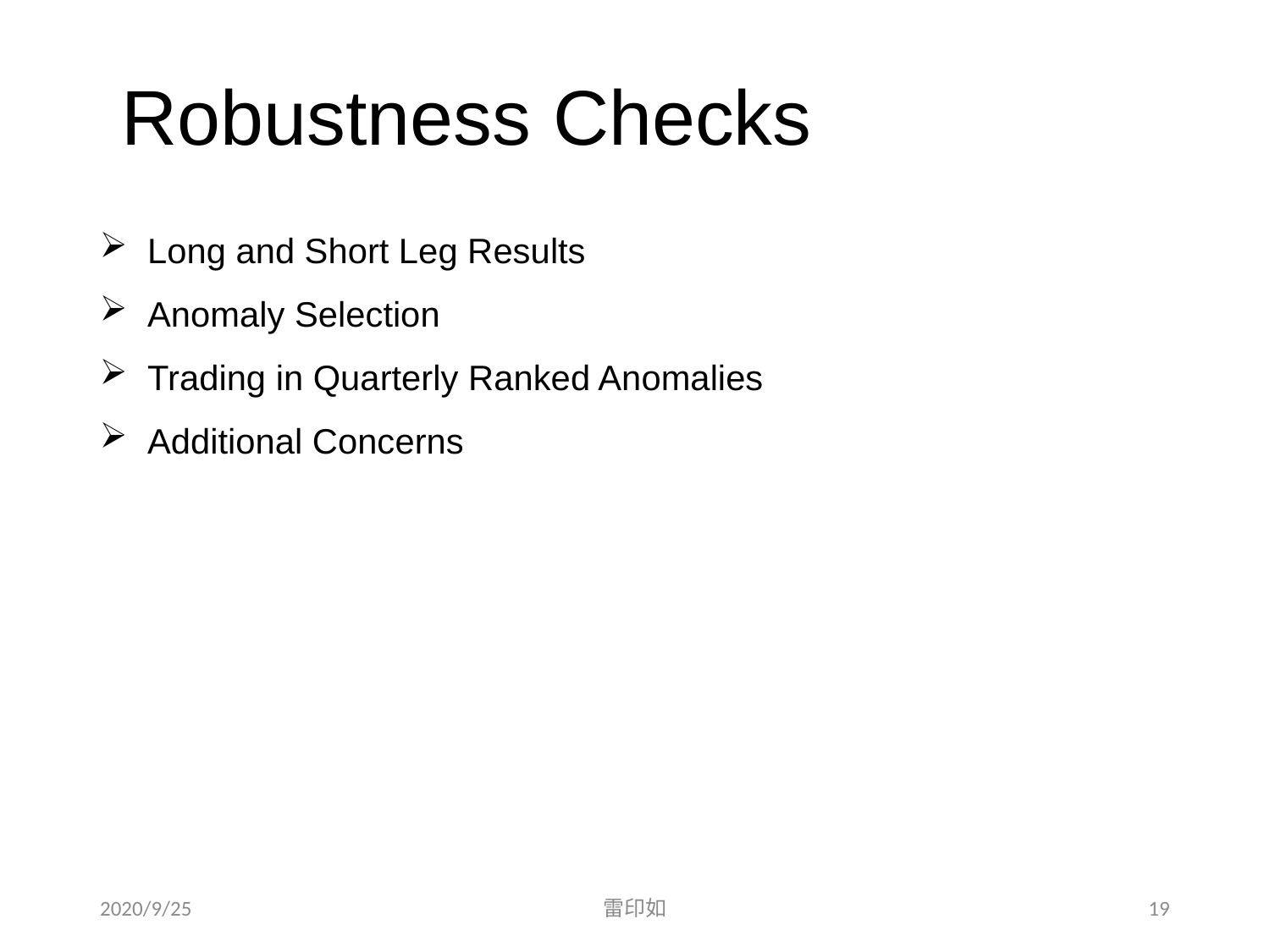

# Robustness Checks
Long and Short Leg Results
Anomaly Selection
Trading in Quarterly Ranked Anomalies
Additional Concerns
2020/9/25
雷印如
19